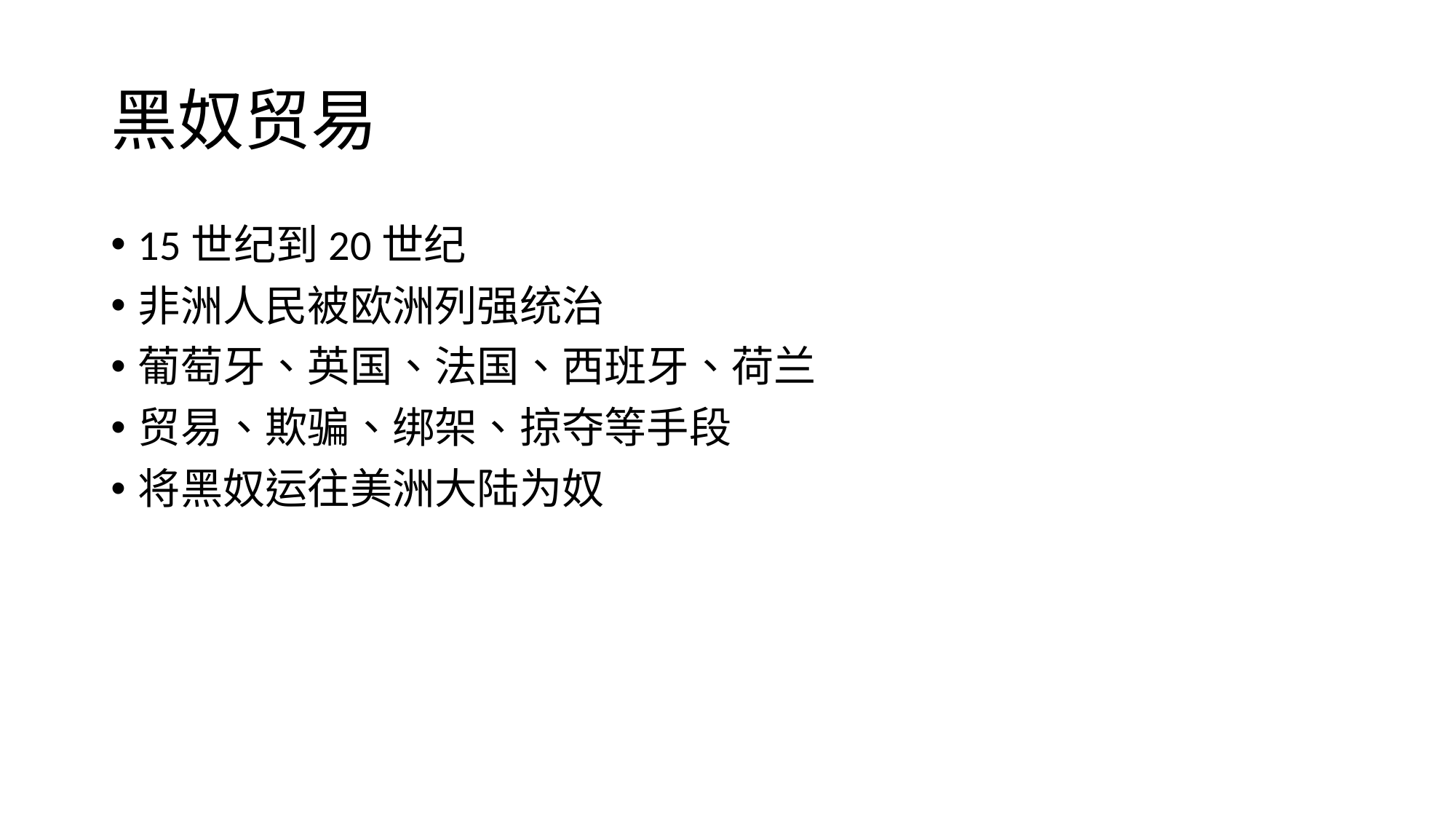

# 黑奴贸易
15世纪到20世纪
非洲人民被欧洲列强统治
葡萄牙、英国、法国、西班牙、荷兰
贸易、欺骗、绑架、掠夺等手段
将黑奴运往美洲大陆为奴